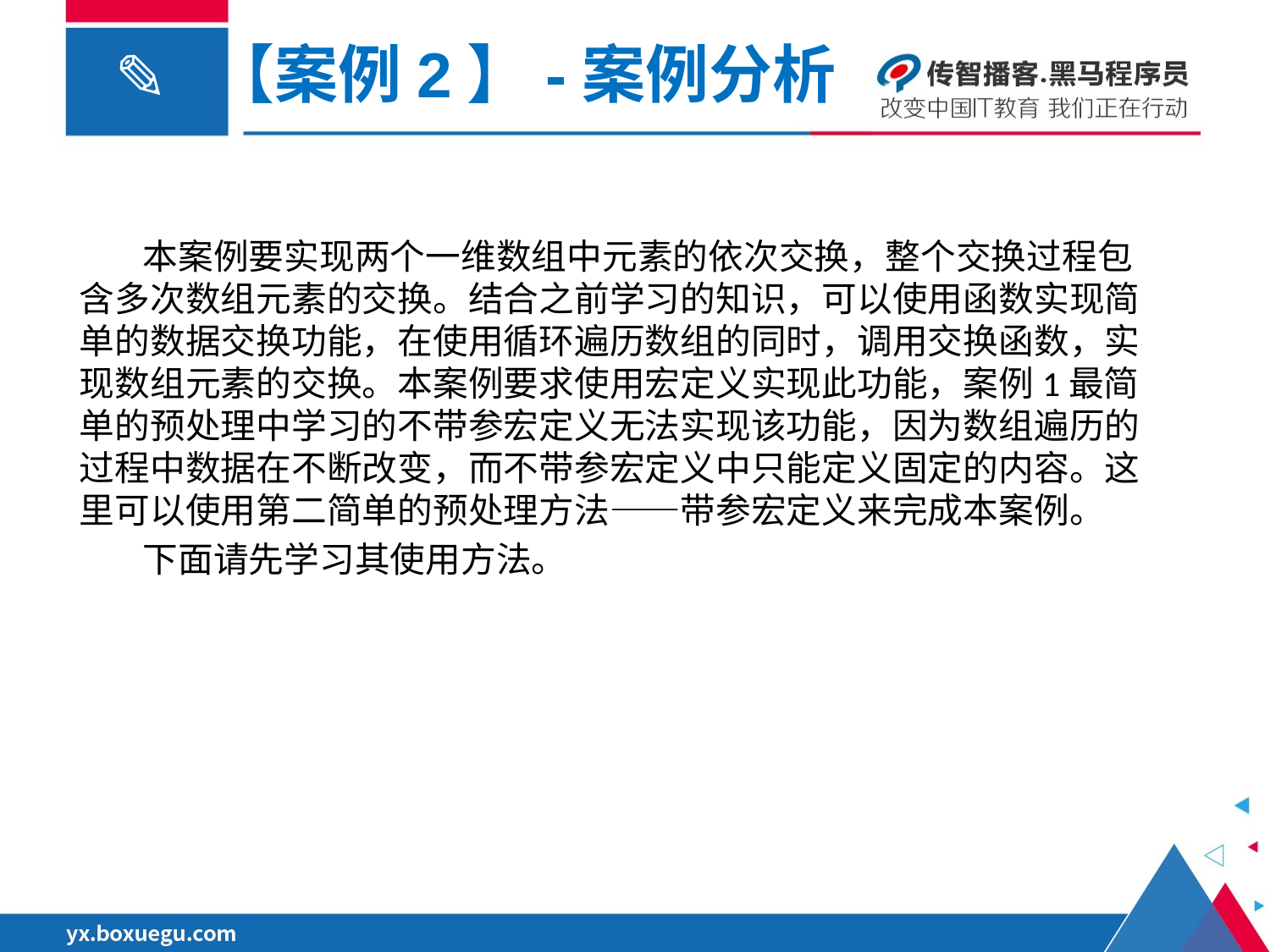

【案例2】-案例分析
       本案例要实现两个一维数组中元素的依次交换，整个交换过程包含多次数组元素的交换。结合之前学习的知识，可以使用函数实现简单的数据交换功能，在使用循环遍历数组的同时，调用交换函数，实现数组元素的交换。本案例要求使用宏定义实现此功能，案例1最简单的预处理中学习的不带参宏定义无法实现该功能，因为数组遍历的过程中数据在不断改变，而不带参宏定义中只能定义固定的内容。这里可以使用第二简单的预处理方法——带参宏定义来完成本案例。
       下面请先学习其使用方法。